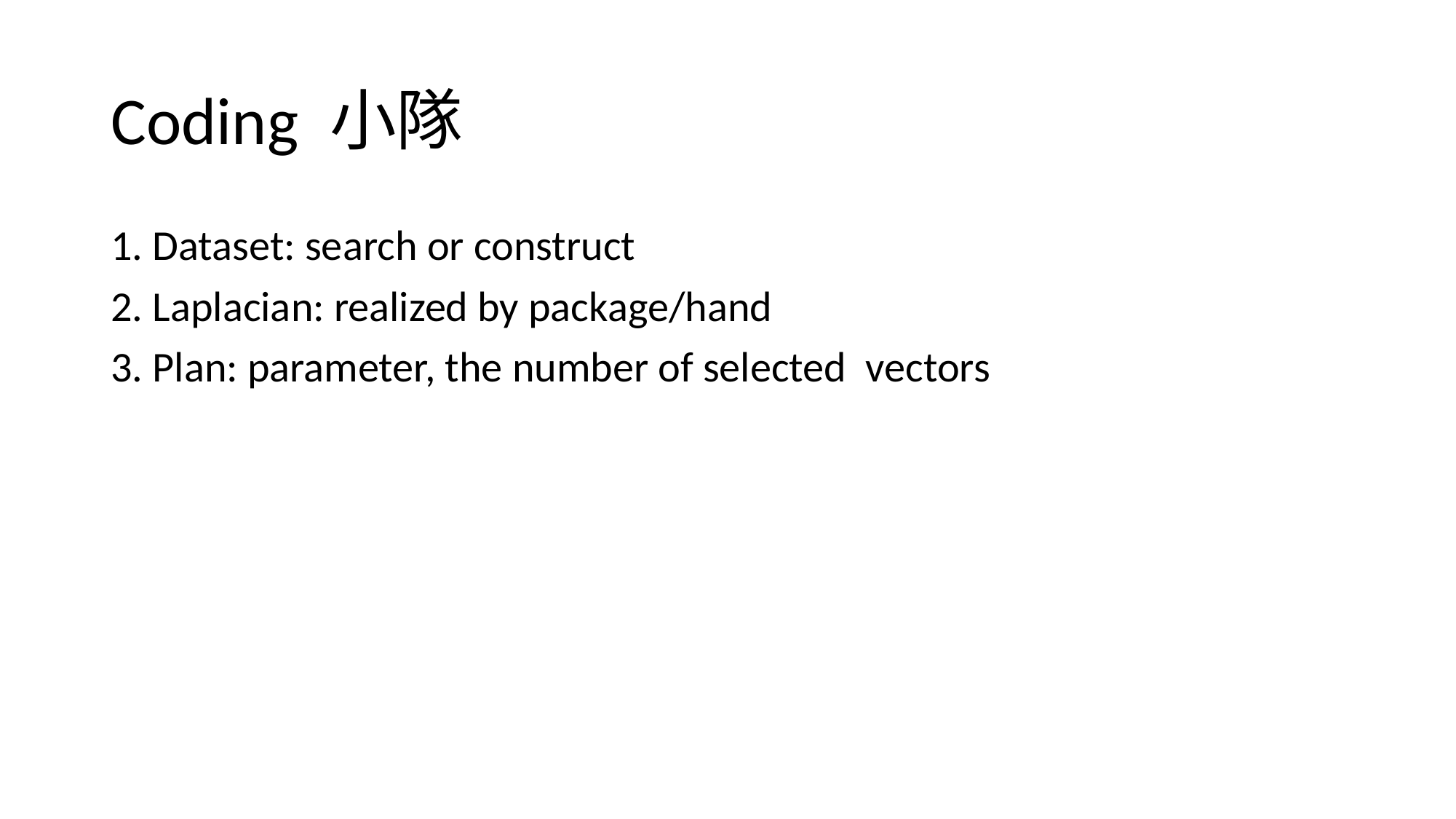

# Coding 小隊
1. Dataset: search or construct
2. Laplacian: realized by package/hand
3. Plan: parameter, the number of selected  vectors